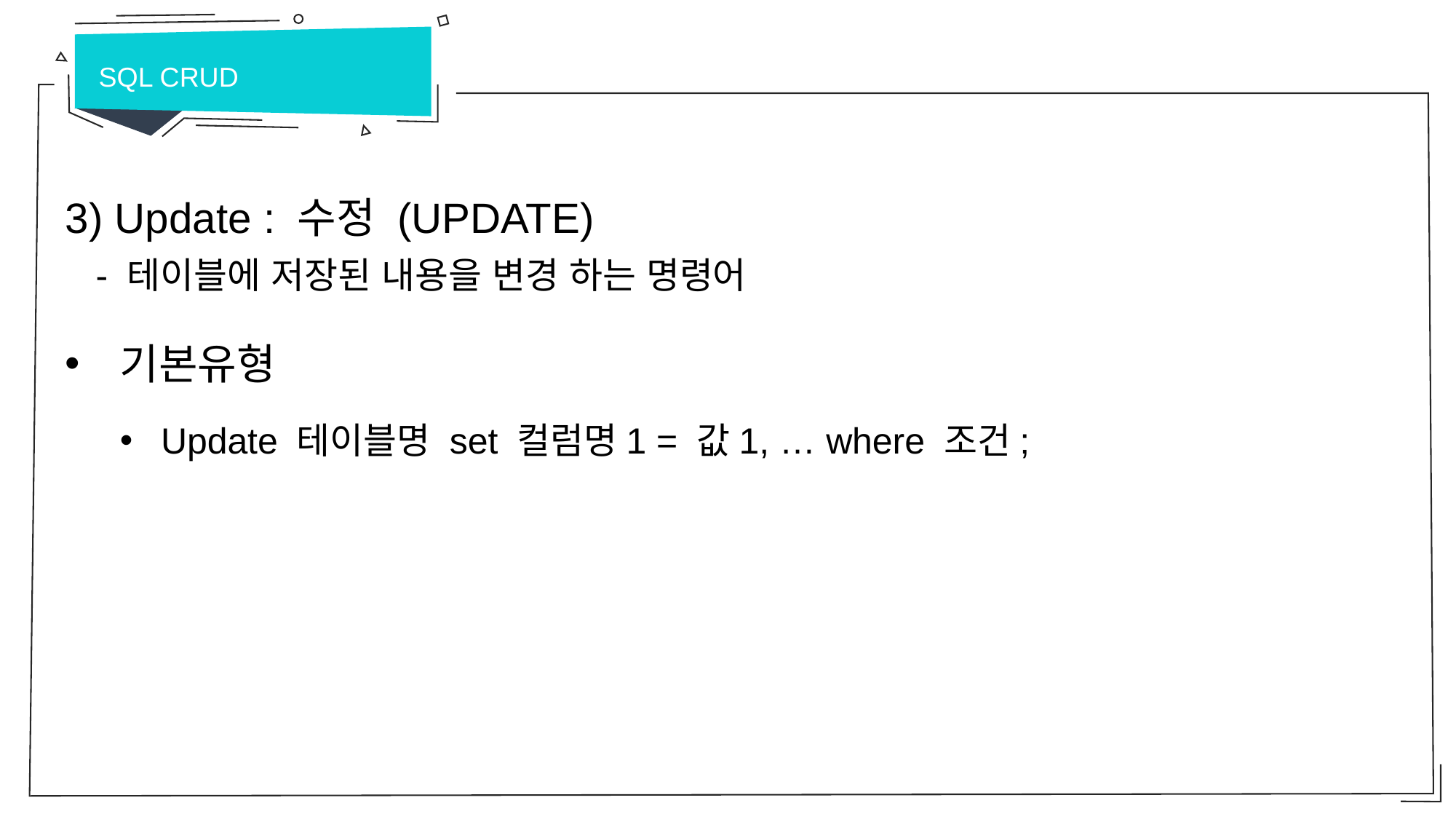

SQL CRUD
3) Update : 수정 (UPDATE)
   - 테이블에 저장된 내용을 변경 하는 명령어
기본유형
Update 테이블명 set 컬럼명1 = 값1, … where 조건;